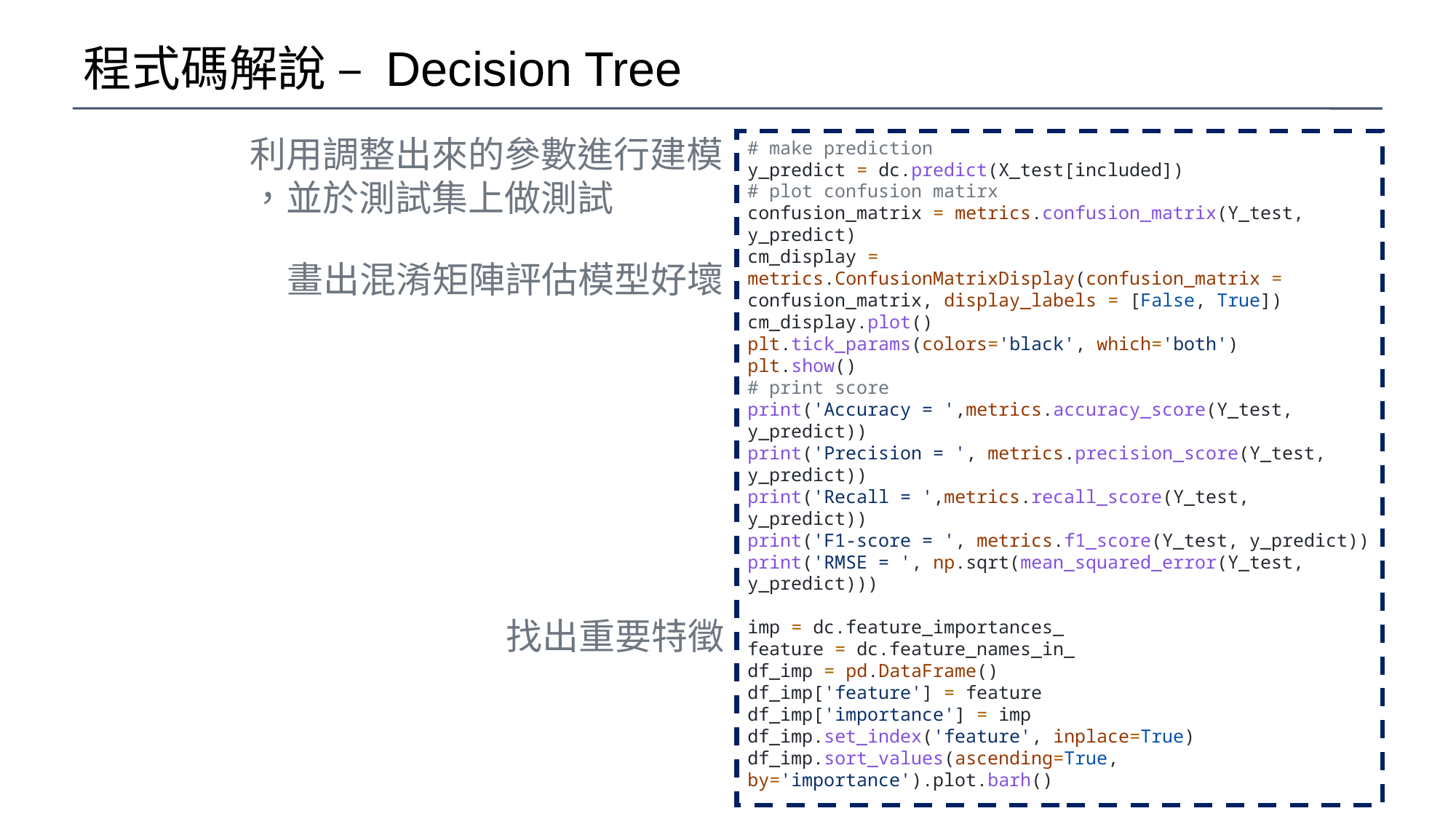

# 程式碼解說 – Decision Tree
利用調整出來的參數進行建模
，並於測試集上做測試

# make prediction
y_predict = dc.predict(X_test[included])
# plot confusion matirx
confusion_matrix = metrics.confusion_matrix(Y_test, y_predict)
cm_display = metrics.ConfusionMatrixDisplay(confusion_matrix = confusion_matrix, display_labels = [False, True])
cm_display.plot()
plt.tick_params(colors='black', which='both')
plt.show()
# print score
print('Accuracy = ',metrics.accuracy_score(Y_test, y_predict))
print('Precision = ', metrics.precision_score(Y_test, y_predict))
print('Recall = ',metrics.recall_score(Y_test, y_predict))
print('F1-score = ', metrics.f1_score(Y_test, y_predict))
print('RMSE = ', np.sqrt(mean_squared_error(Y_test, y_predict)))

imp = dc.feature_importances_
feature = dc.feature_names_in_
df_imp = pd.DataFrame()
df_imp['feature'] = feature
df_imp['importance'] = imp
df_imp.set_index('feature', inplace=True)
df_imp.sort_values(ascending=True, by='importance').plot.barh()

畫出混淆矩陣評估模型好壞
找出重要特徵